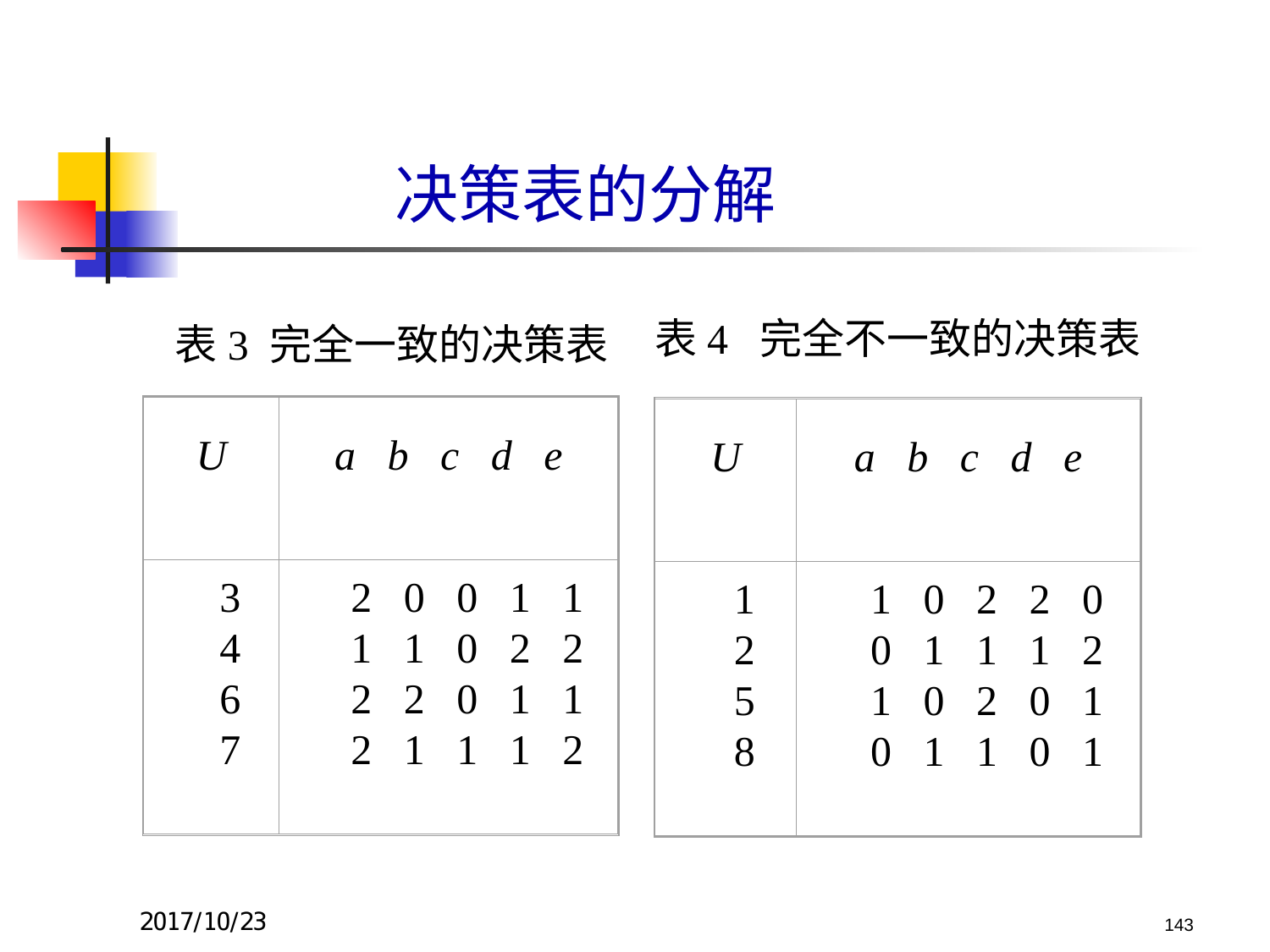

决策表的分解
表4  完全不一致的决策表
表3 完全一致的决策表

U

a   b   c   d   e

3
4
6
7

2   0   0   1   1
1   1   0   2   2
2   2   0   1   1
2   1   1   1   2

U

a   b   c   d   e

1
2
5
8

1   0   2   2   0
0   1   1   1   2
1   0   2   0   1
0   1   1   0   1

2017/10/23
143